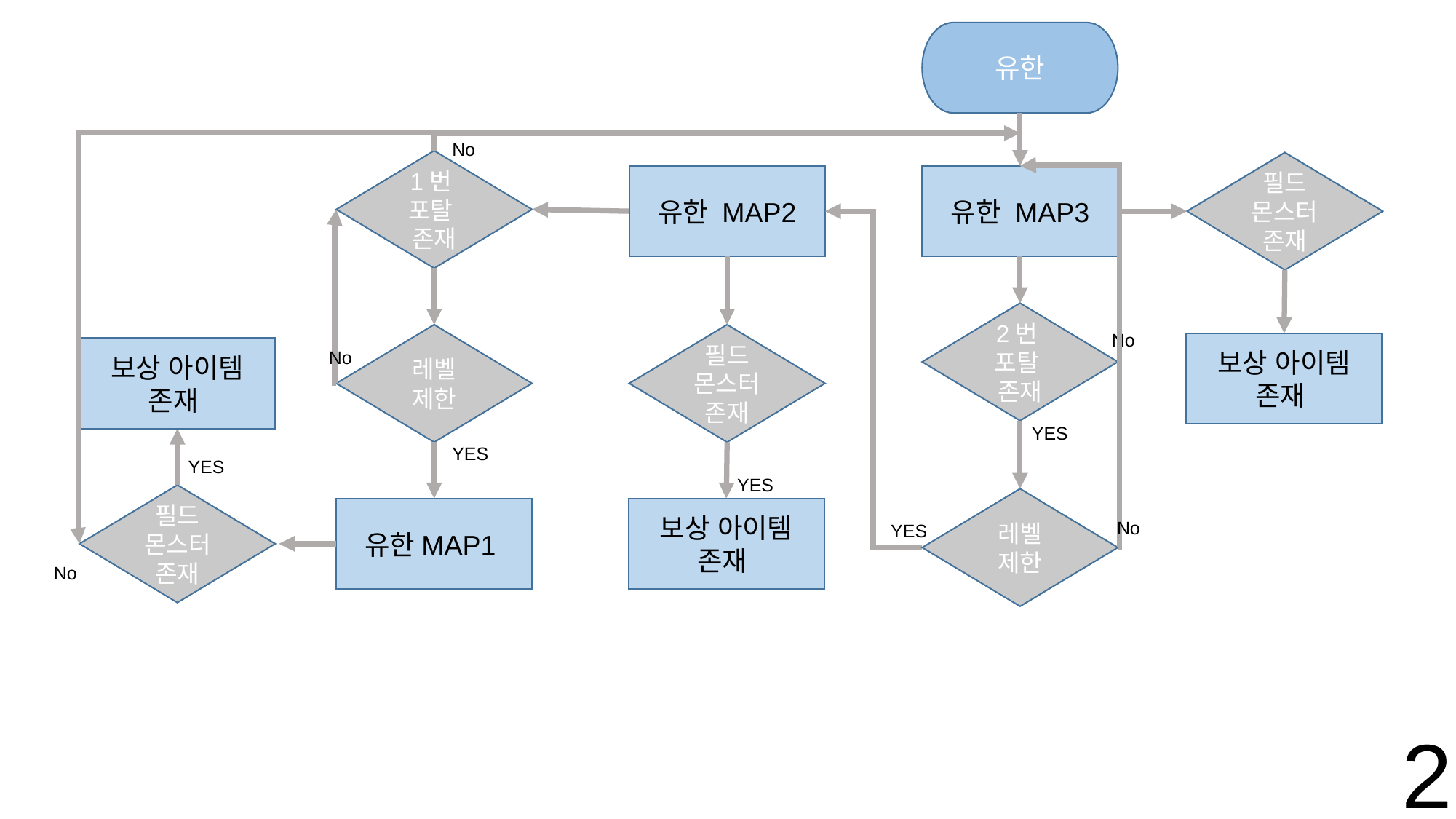

유한
No
1번  포탈  존재
필드
몬스터존재
유한 MAP2
유한 MAP3
2번  포탈  존재
No
필드
몬스터존재
레벨 제한
보상 아이템 존재
보상 아이템 존재
No
YES
YES
YES
YES
필드 몬스터 존재
레벨 제한
유한MAP1
보상 아이템 존재
No
YES
No
2